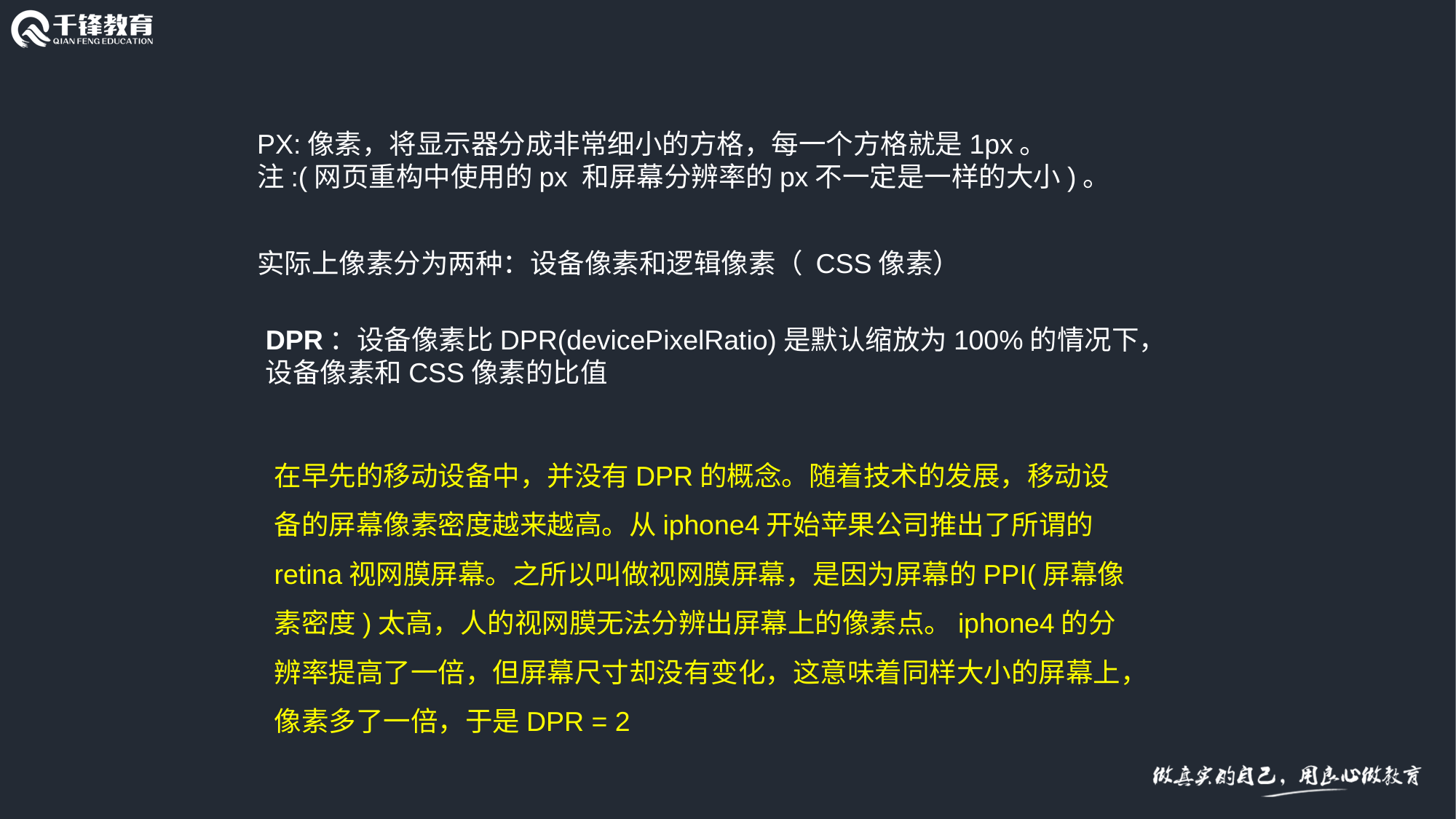

PX:像素，将显示器分成非常细小的方格，每一个方格就是1px。
注:(网页重构中使用的px 和屏幕分辨率的px不一定是一样的大小)。
实际上像素分为两种：设备像素和逻辑像素（ CSS像素）
DPR：设备像素比DPR(devicePixelRatio)是默认缩放为100%的情况下，设备像素和CSS像素的比值
在早先的移动设备中，并没有DPR的概念。随着技术的发展，移动设备的屏幕像素密度越来越高。从iphone4开始苹果公司推出了所谓的retina视网膜屏幕。之所以叫做视网膜屏幕，是因为屏幕的PPI(屏幕像素密度)太高，人的视网膜无法分辨出屏幕上的像素点。iphone4的分辨率提高了一倍，但屏幕尺寸却没有变化，这意味着同样大小的屏幕上，像素多了一倍，于是DPR = 2